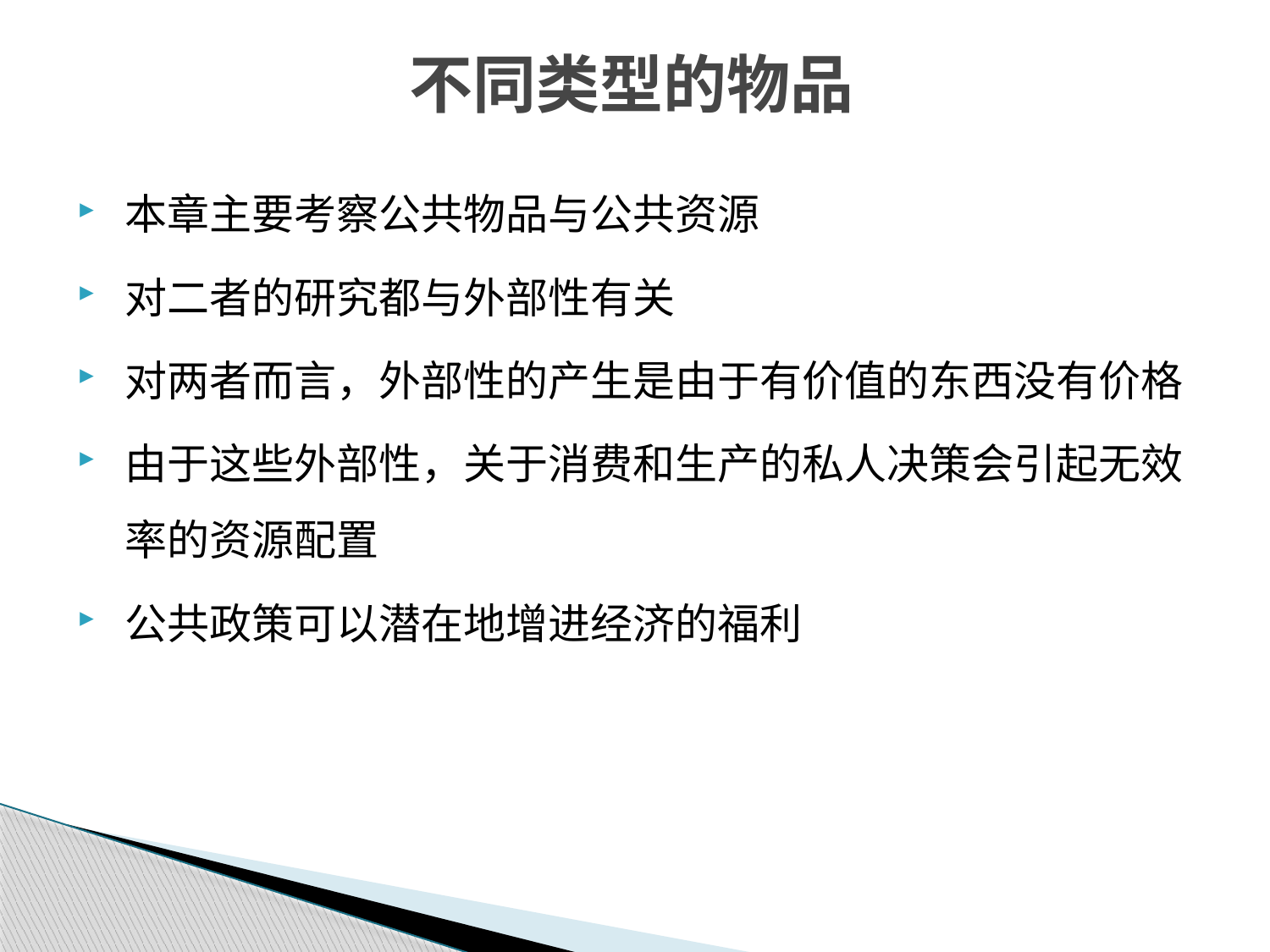

不同类型的物品
本章主要考察公共物品与公共资源
对二者的研究都与外部性有关
对两者而言，外部性的产生是由于有价值的东西没有价格
由于这些外部性，关于消费和生产的私人决策会引起无效率的资源配置
公共政策可以潜在地增进经济的福利